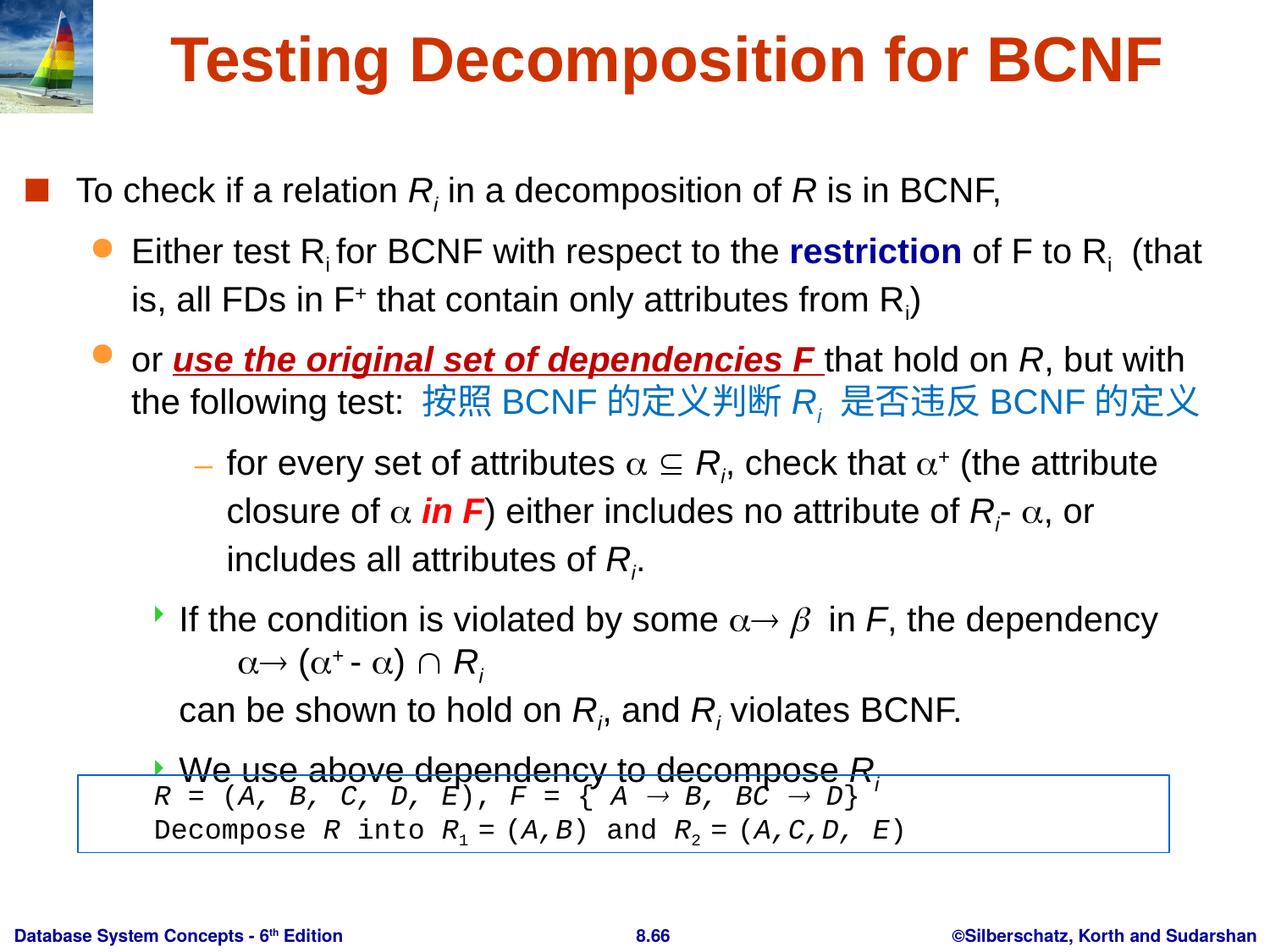

# Testing Decomposition for BCNF
To check if a relation Ri in a decomposition of R is in BCNF,
Either test Ri for BCNF with respect to the restriction of F to Ri  (that is, all FDs in F+ that contain only attributes from Ri)
or use the original set of dependencies F that hold on R, but with the following test: 按照BCNF的定义判断Ri 是否违反BCNF的定义
for every set of attributes α ⊆ Ri, check that α+ (the attribute closure of α in F) either includes no attribute of Ri- α, or includes all attributes of Ri.
If the condition is violated by some α→ β  in F, the dependency
      α→ (α+ - α) ∩ Ri
can be shown to hold on Ri, and Ri violates BCNF.
We use above dependency to decompose Ri
R = (A, B, C, D, E), F = { A → B, BC → D}
Decompose R into R1 = (A,B) and R2 = (A,C,D, E)